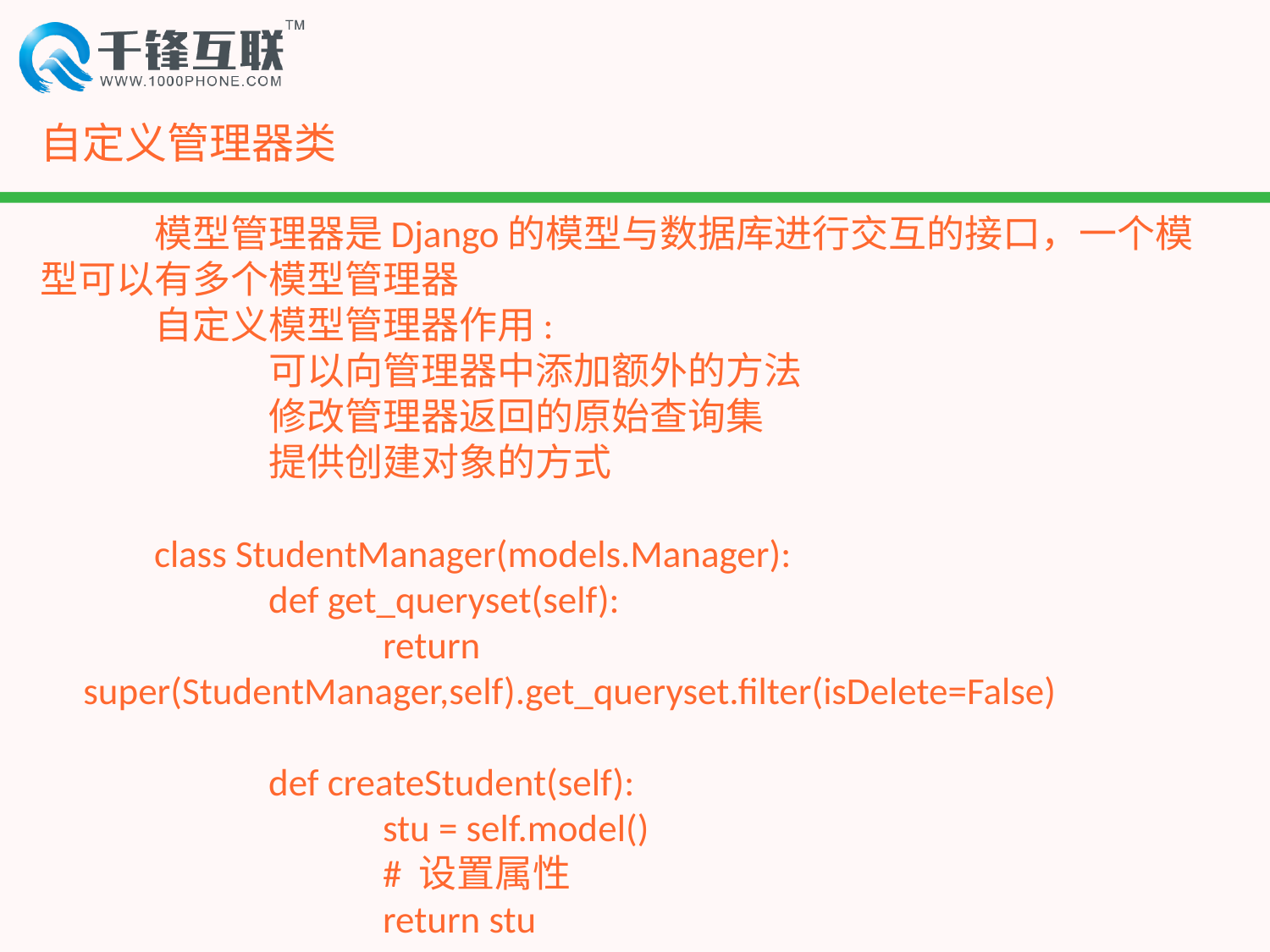

# 自定义管理器类
	模型管理器是Django的模型与数据库进行交互的接口，一个模型可以有多个模型管理器
	自定义模型管理器作用:
		可以向管理器中添加额外的方法
		修改管理器返回的原始查询集
		提供创建对象的方式

	class StudentManager(models.Manager):
		def get_queryset(self):
			return
     super(StudentManager,self).get_queryset.filter(isDelete=False)

		def createStudent(self):
			stu = self.model()
			# 设置属性
			return stu